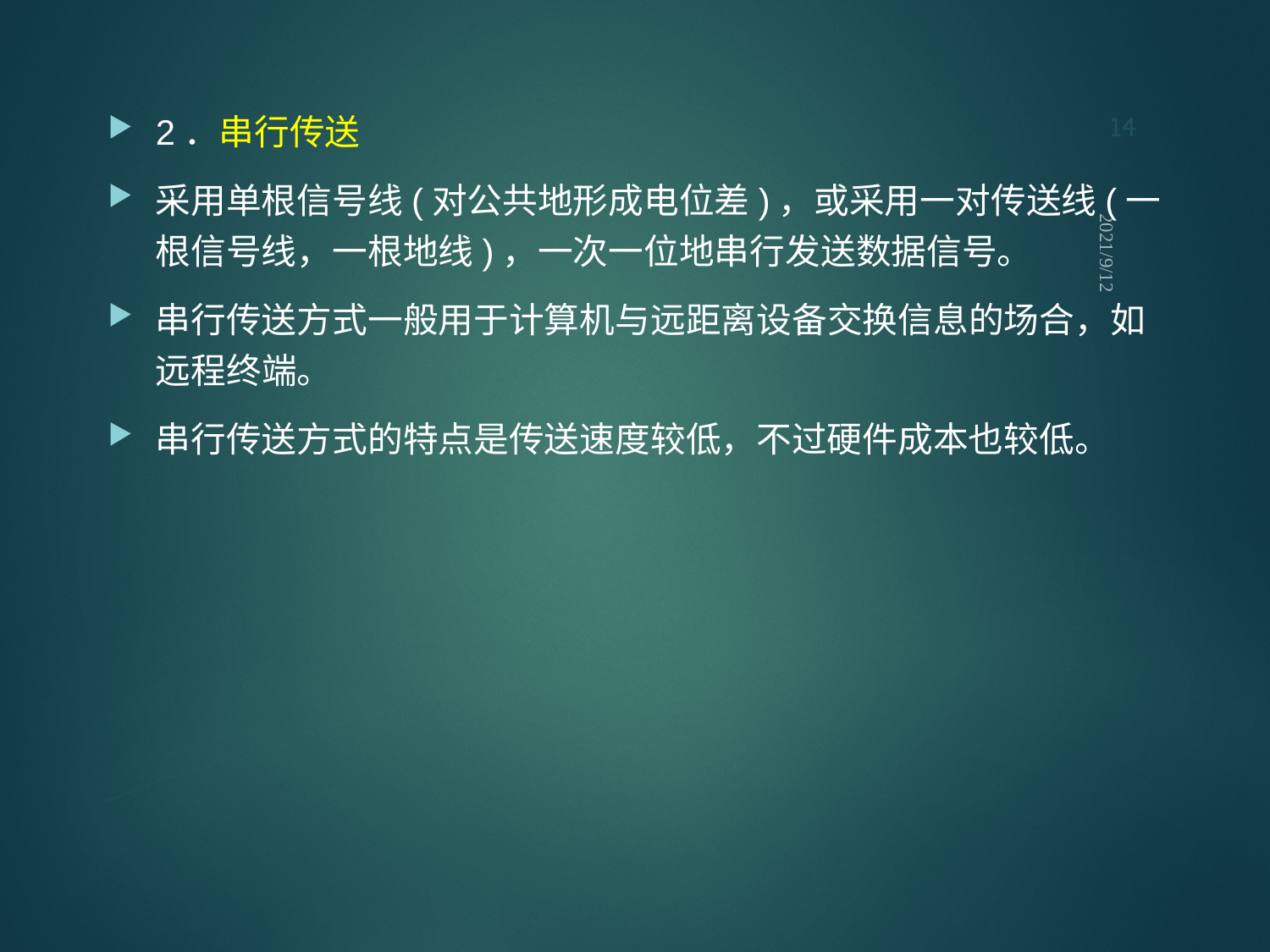

14
2．串行传送
采用单根信号线(对公共地形成电位差)，或采用一对传送线(一根信号线，一根地线)，一次一位地串行发送数据信号。
串行传送方式一般用于计算机与远距离设备交换信息的场合，如远程终端。
串行传送方式的特点是传送速度较低，不过硬件成本也较低。
2021/9/12